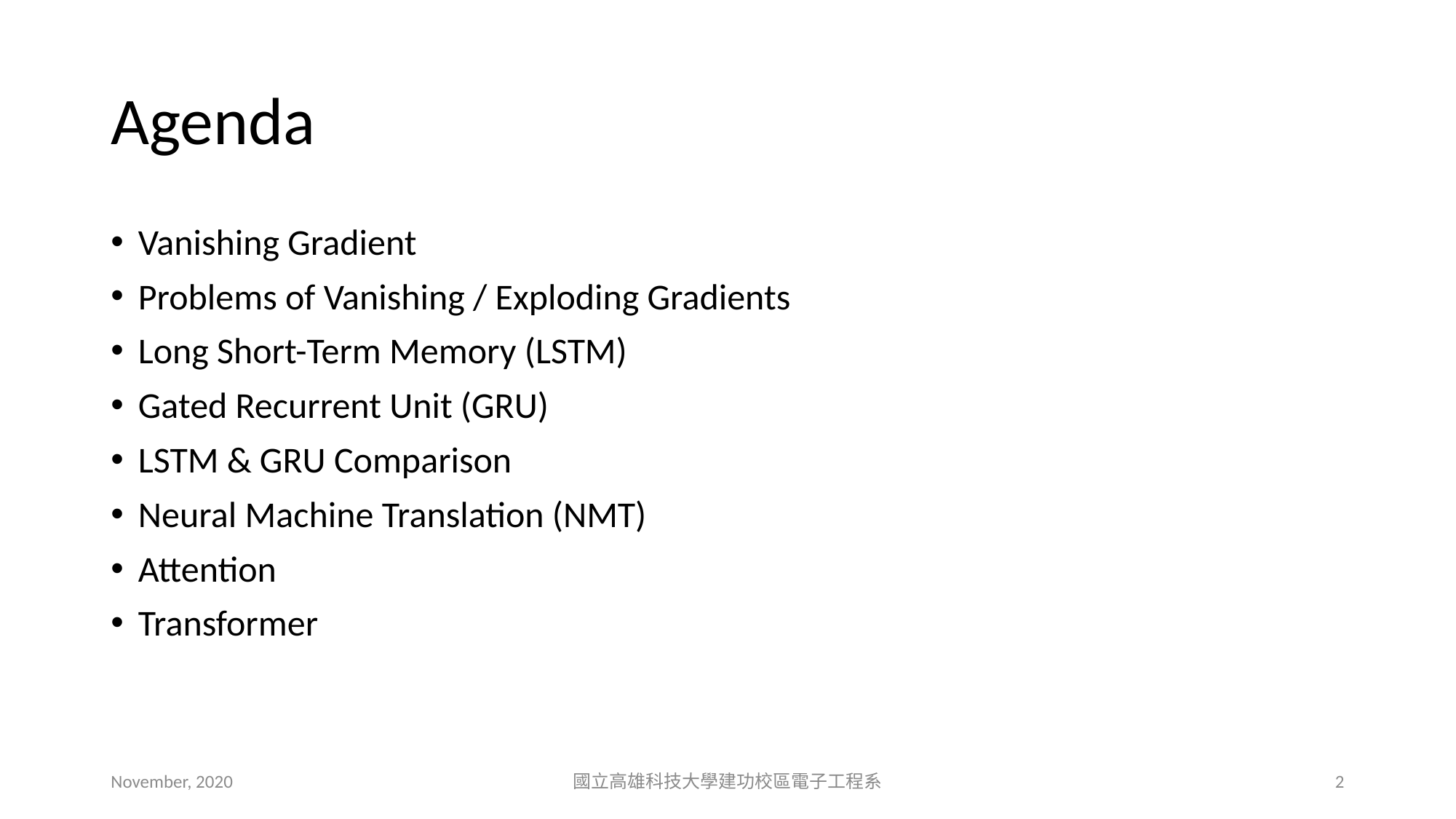

# Agenda
Vanishing Gradient
Problems of Vanishing / Exploding Gradients
Long Short-Term Memory (LSTM)
Gated Recurrent Unit (GRU)
LSTM & GRU Comparison
Neural Machine Translation (NMT)
Attention
Transformer
November, 2020
國立高雄科技大學建功校區電子工程系
2